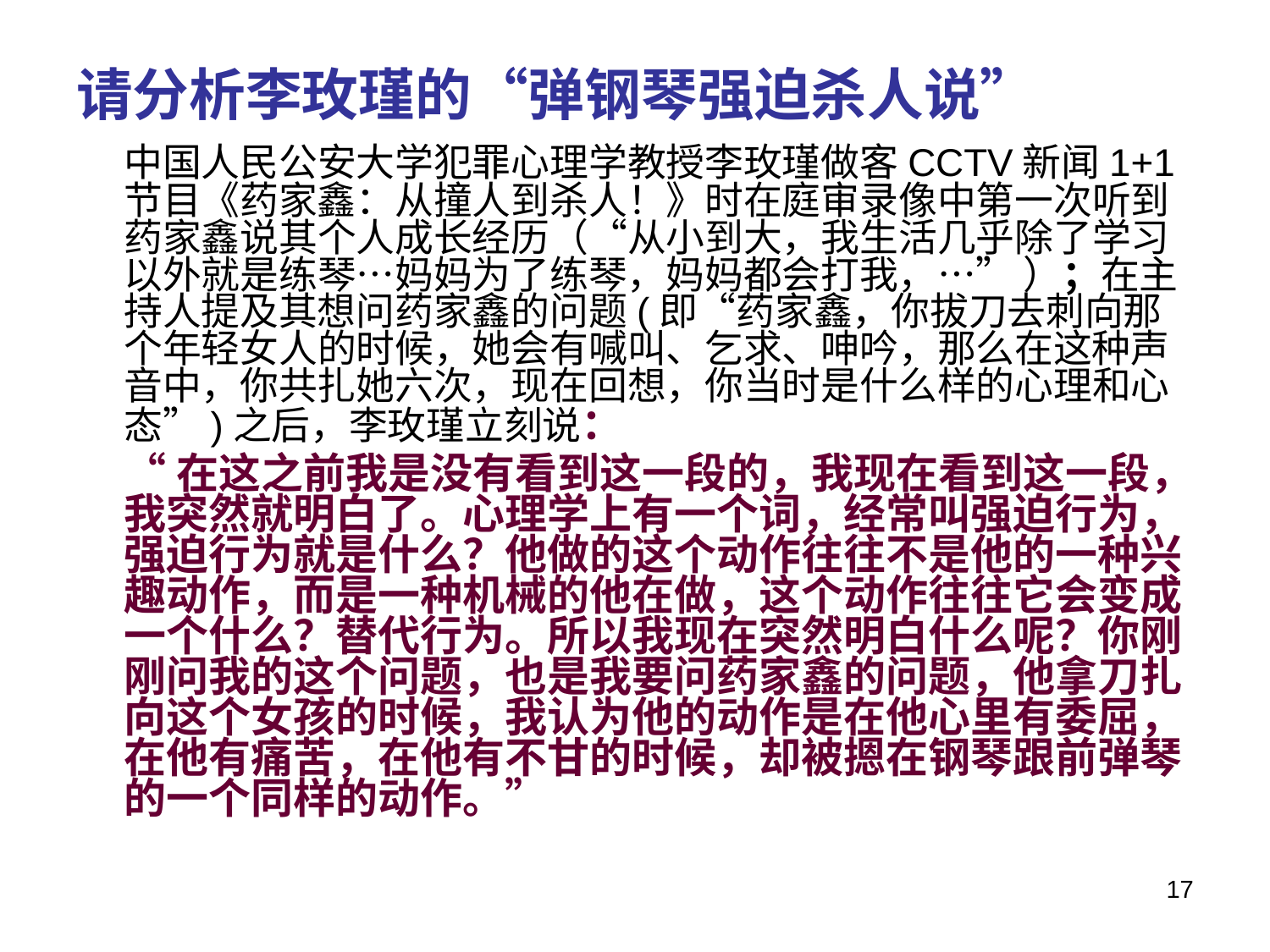

# 请分析李玫瑾的“弹钢琴强迫杀人说”
	中国人民公安大学犯罪心理学教授李玫瑾做客CCTV新闻1+1节目《药家鑫：从撞人到杀人！》时在庭审录像中第一次听到药家鑫说其个人成长经历（“从小到大，我生活几乎除了学习以外就是练琴…妈妈为了练琴，妈妈都会打我，…” ）；在主持人提及其想问药家鑫的问题(即“药家鑫，你拔刀去刺向那个年轻女人的时候，她会有喊叫、乞求、呻吟，那么在这种声音中，你共扎她六次，现在回想，你当时是什么样的心理和心态”)之后，李玫瑾立刻说：
	“在这之前我是没有看到这一段的，我现在看到这一段，我突然就明白了。心理学上有一个词，经常叫强迫行为，强迫行为就是什么？他做的这个动作往往不是他的一种兴趣动作，而是一种机械的他在做，这个动作往往它会变成一个什么？替代行为。所以我现在突然明白什么呢？你刚刚问我的这个问题，也是我要问药家鑫的问题，他拿刀扎向这个女孩的时候，我认为他的动作是在他心里有委屈，在他有痛苦，在他有不甘的时候，却被摁在钢琴跟前弹琴的一个同样的动作。”
17